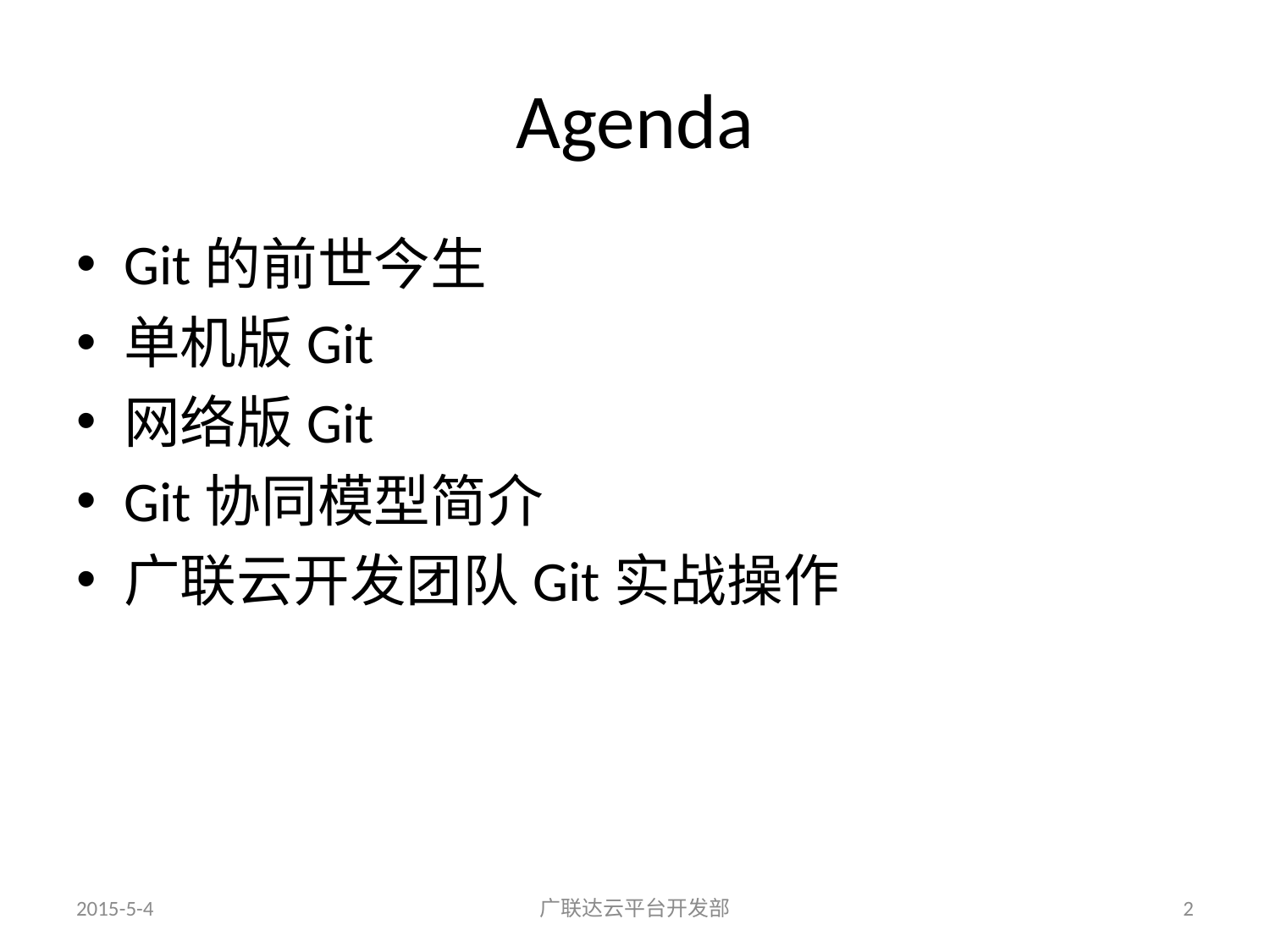

# Agenda
Git的前世今生
单机版Git
网络版Git
Git协同模型简介
广联云开发团队Git实战操作
2015-5-4
广联达云平台开发部
2